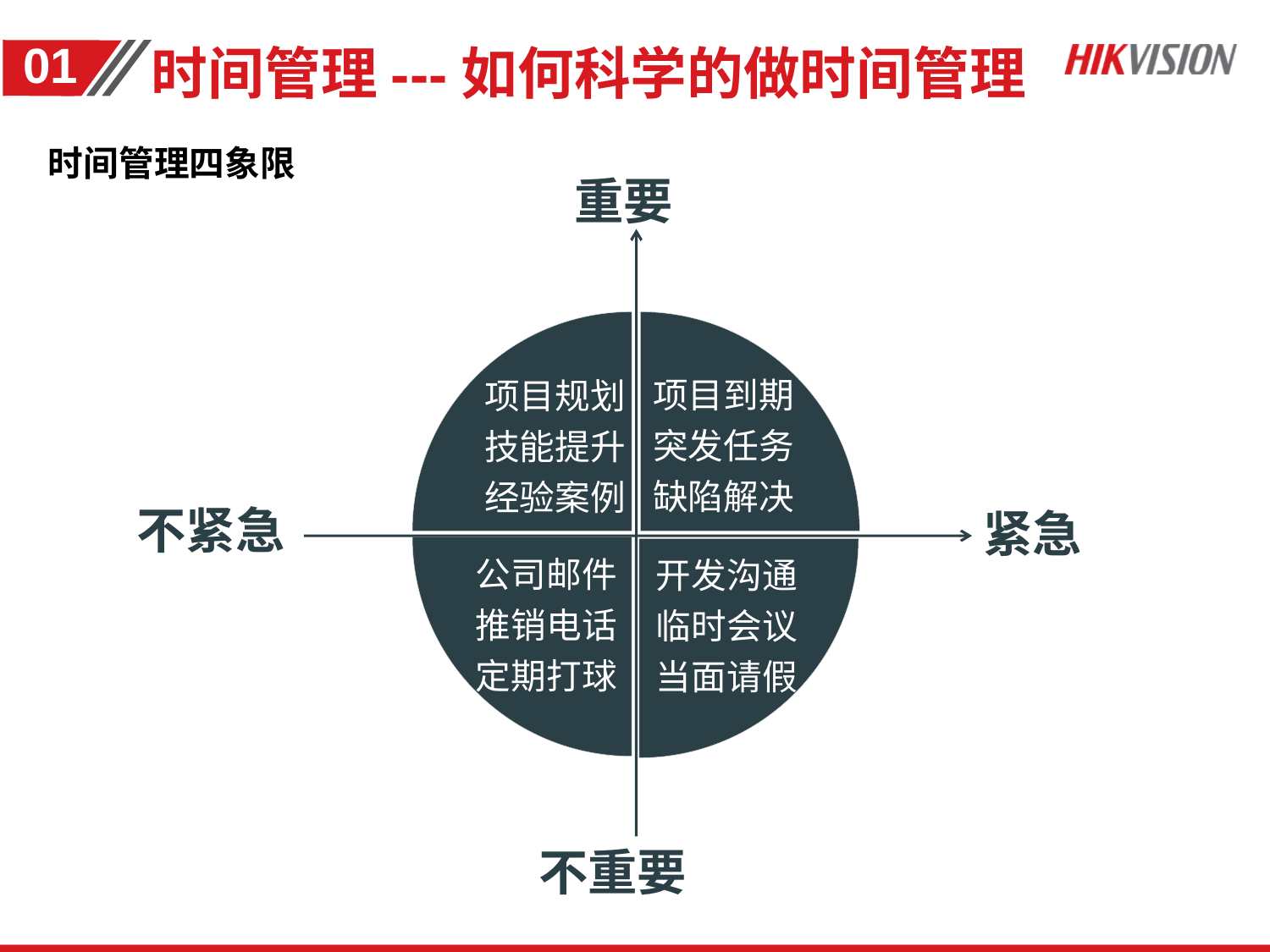

时间管理---如何科学的做时间管理

01
时间管理四象限
重要

项目到期
突发任务
缺陷解决
 项目规划
技能提升
 经验案例
不紧急
紧急
公司邮件
推销电话
定期打球
开发沟通
临时会议
当面请假
不重要